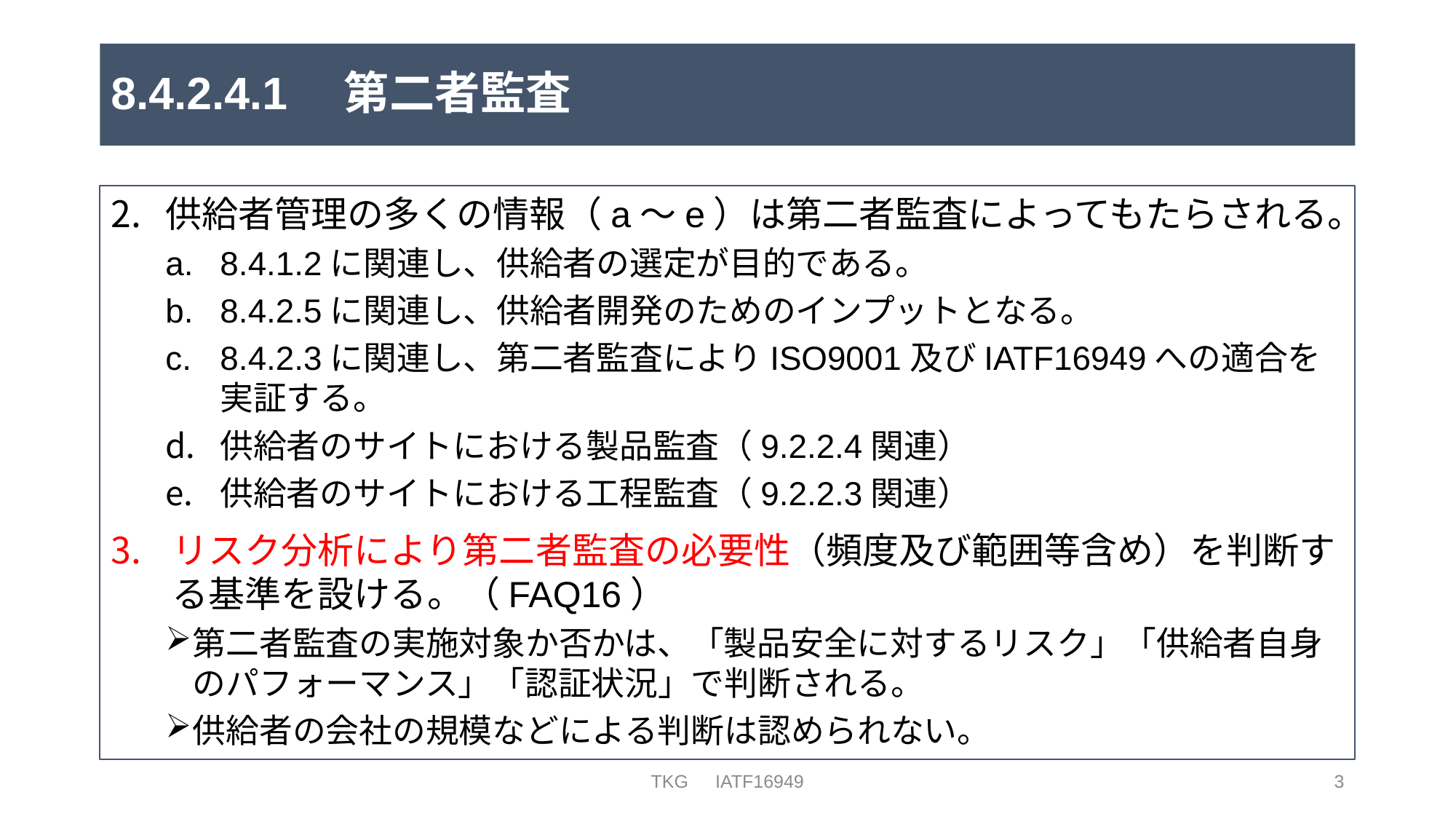

# 8.4.2.4.1　第二者監査
供給者管理の多くの情報（a～e）は第二者監査によってもたらされる。
8.4.1.2に関連し、供給者の選定が目的である。
8.4.2.5に関連し、供給者開発のためのインプットとなる。
8.4.2.3に関連し、第二者監査によりISO9001及びIATF16949への適合を実証する。
供給者のサイトにおける製品監査（9.2.2.4関連）
供給者のサイトにおける工程監査（9.2.2.3関連）
リスク分析により第二者監査の必要性（頻度及び範囲等含め）を判断する基準を設ける。（FAQ16）
第二者監査の実施対象か否かは、「製品安全に対するリスク」「供給者自身のパフォーマンス」「認証状況」で判断される。
供給者の会社の規模などによる判断は認められない。
TKG　IATF16949
3